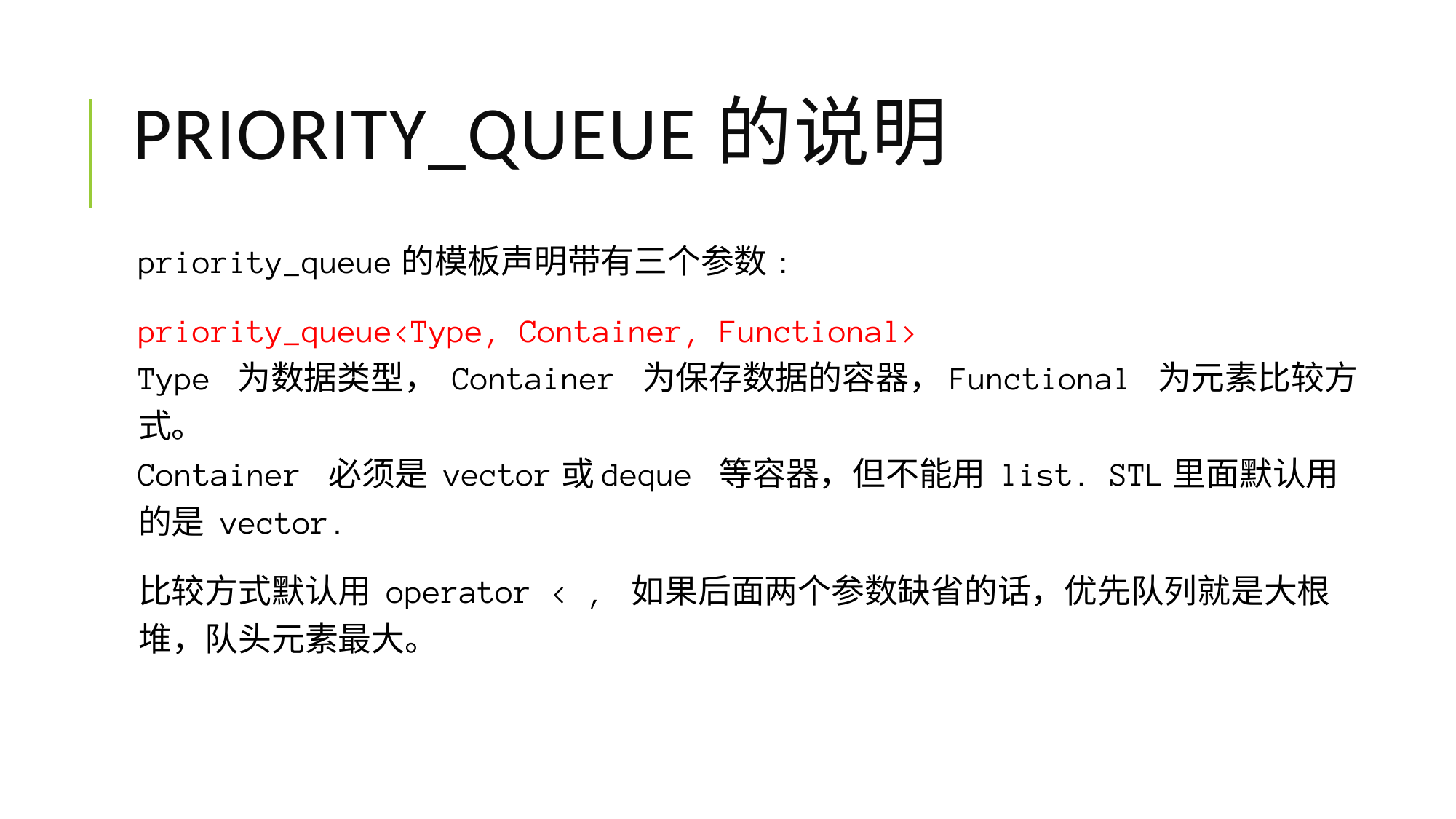

# priority_queue的说明
priority_queue的模板声明带有三个参数:
priority_queue<Type, Container, Functional>
Type 为数据类型， Container 为保存数据的容器，Functional 为元素比较方式。
Container 必须是 vector或deque 等容器，但不能用 list. STL里面默认用的是 vector.
比较方式默认用 operator < , 如果后面两个参数缺省的话，优先队列就是大根堆，队头元素最大。